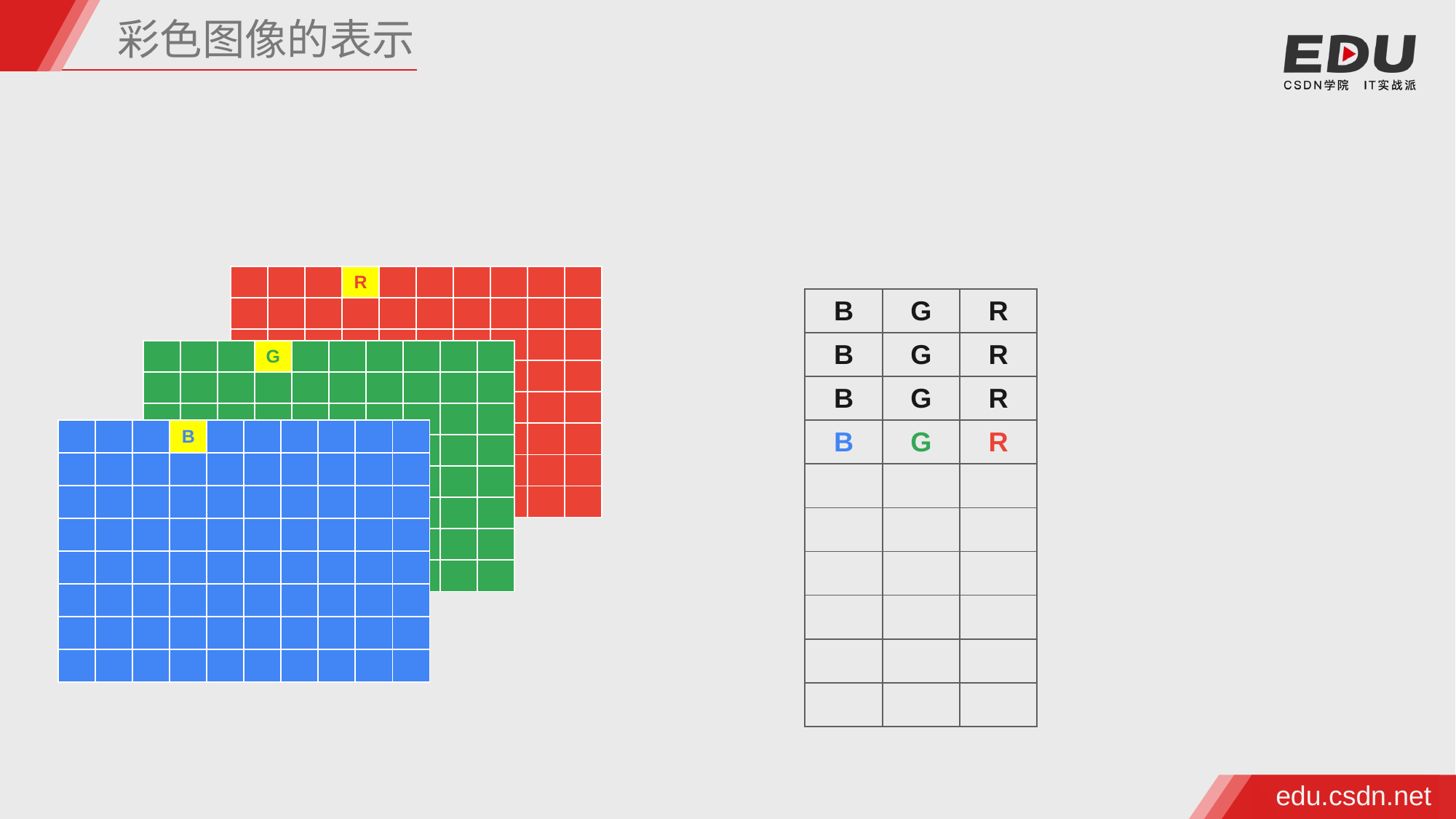

彩色图像的表示
|  |  |  | R |  |  |  |  |  |  |
| --- | --- | --- | --- | --- | --- | --- | --- | --- | --- |
|  |  |  |  |  |  |  |  |  |  |
|  |  |  |  |  |  |  |  |  |  |
|  |  |  |  |  |  |  |  |  |  |
|  |  |  |  |  |  |  |  |  |  |
|  |  |  |  |  |  |  |  |  |  |
|  |  |  |  |  |  |  |  |  |  |
|  |  |  |  |  |  |  |  |  |  |
| B | G | R |
| --- | --- | --- |
| B | G | R |
| B | G | R |
| B | G | R |
|  |  |  |
|  |  |  |
|  |  |  |
|  |  |  |
|  |  |  |
|  |  |  |
|  |  |  | G |  |  |  |  |  |  |
| --- | --- | --- | --- | --- | --- | --- | --- | --- | --- |
|  |  |  |  |  |  |  |  |  |  |
|  |  |  |  |  |  |  |  |  |  |
|  |  |  |  |  |  |  |  |  |  |
|  |  |  |  |  |  |  |  |  |  |
|  |  |  |  |  |  |  |  |  |  |
|  |  |  |  |  |  |  |  |  |  |
|  |  |  |  |  |  |  |  |  |  |
|  |  |  | B |  |  |  |  |  |  |
| --- | --- | --- | --- | --- | --- | --- | --- | --- | --- |
|  |  |  |  |  |  |  |  |  |  |
|  |  |  |  |  |  |  |  |  |  |
|  |  |  |  |  |  |  |  |  |  |
|  |  |  |  |  |  |  |  |  |  |
|  |  |  |  |  |  |  |  |  |  |
|  |  |  |  |  |  |  |  |  |  |
|  |  |  |  |  |  |  |  |  |  |